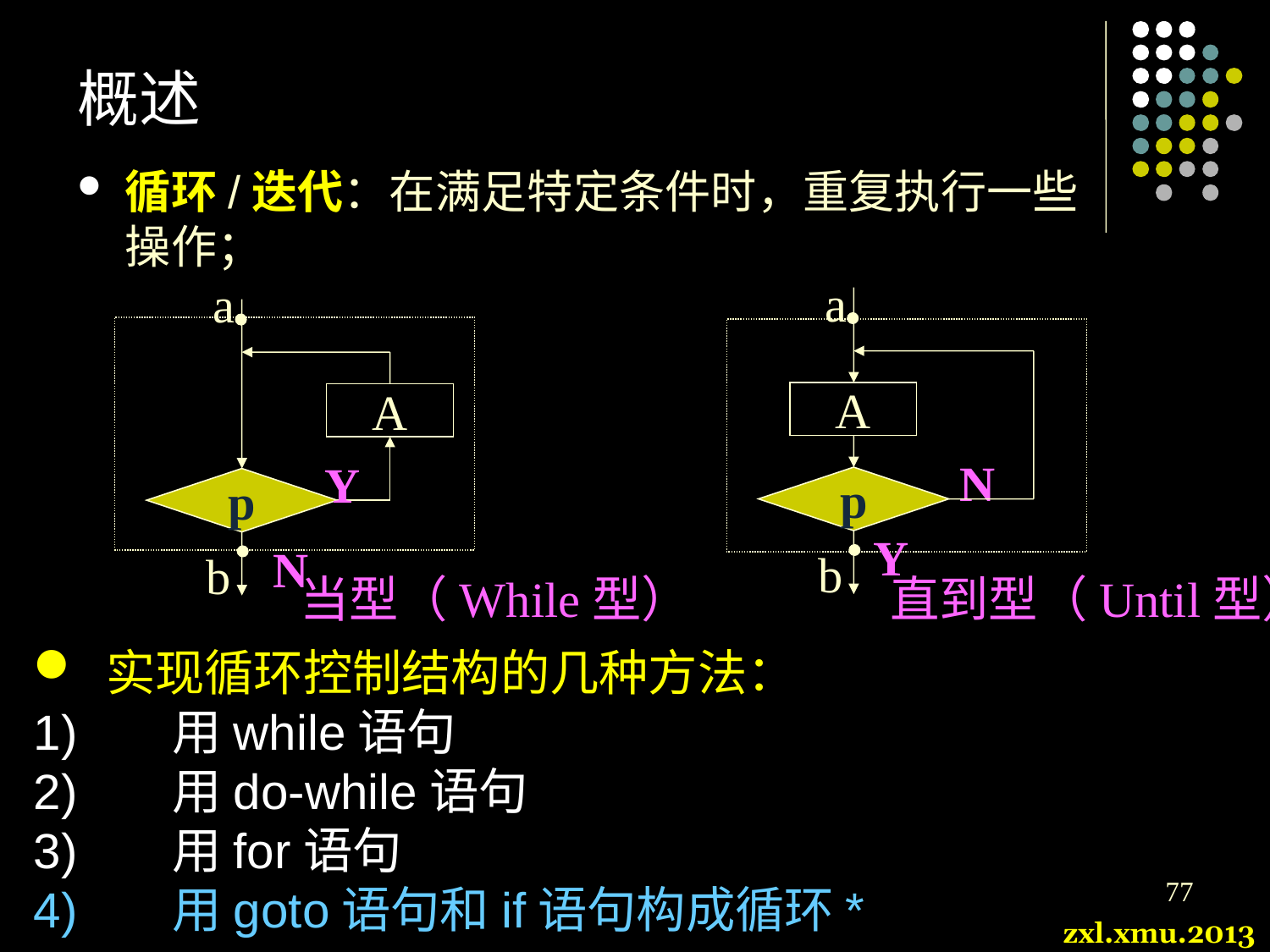

# 概述
循环/迭代：在满足特定条件时，重复执行一些
操作；

a

A

N
p

Y

b

直到型（Until型）
a

A
Y
p
N

b

当型（While型）
 实现循环控制结构的几种方法：
1)      用while语句
2)      用do-while语句
3)      用for语句
4)      用goto语句和if语句构成循环*

77